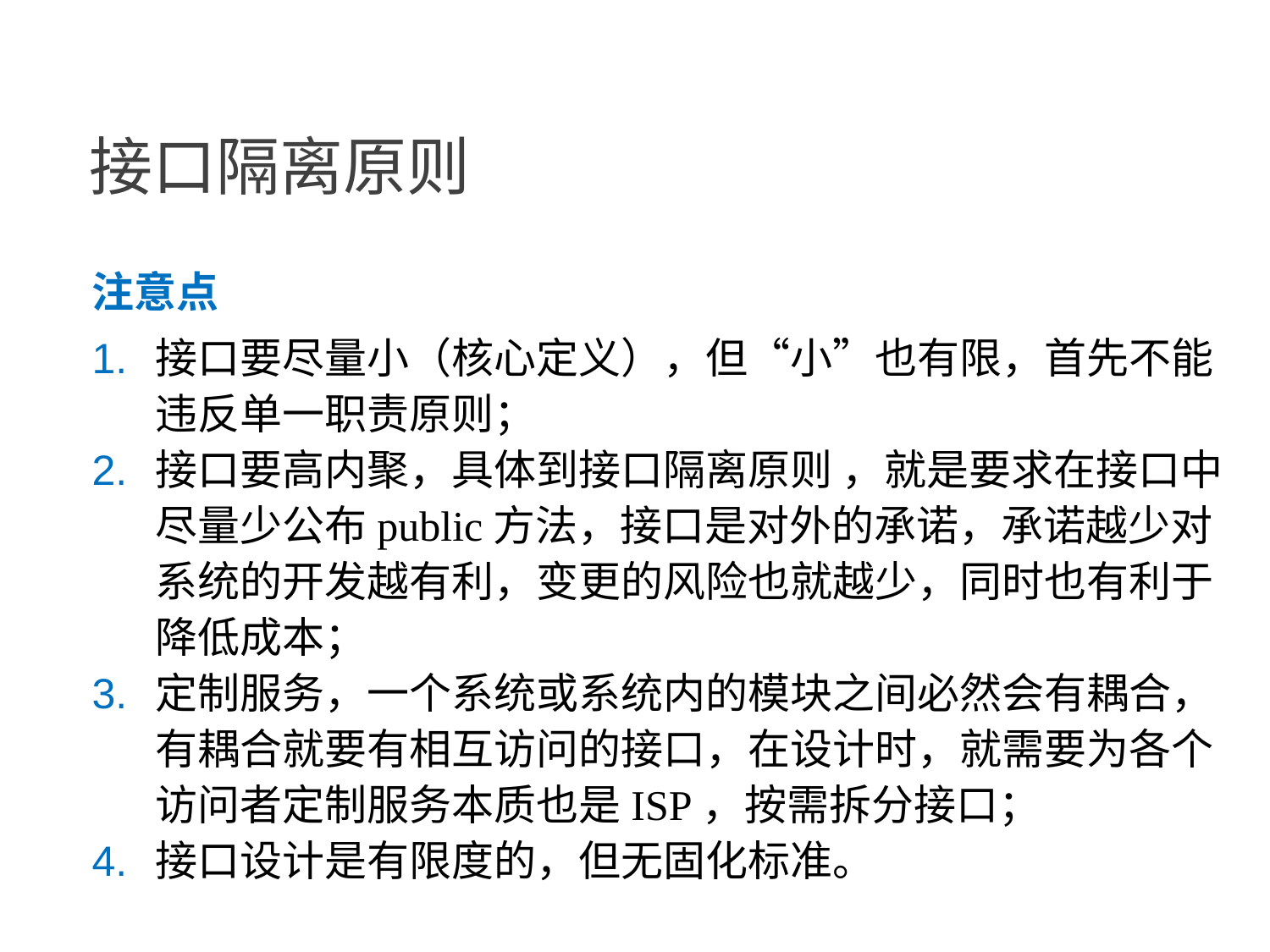

接口隔离原则
注意点
接口要尽量小（核心定义），但“小”也有限，首先不能违反单一职责原则；
接口要高内聚，具体到接口隔离原则 ，就是要求在接口中尽量少公布public方法，接口是对外的承诺，承诺越少对系统的开发越有利，变更的风险也就越少，同时也有利于降低成本；
定制服务，一个系统或系统内的模块之间必然会有耦合，有耦合就要有相互访问的接口，在设计时，就需要为各个访问者定制服务本质也是ISP，按需拆分接口；
接口设计是有限度的，但无固化标准。